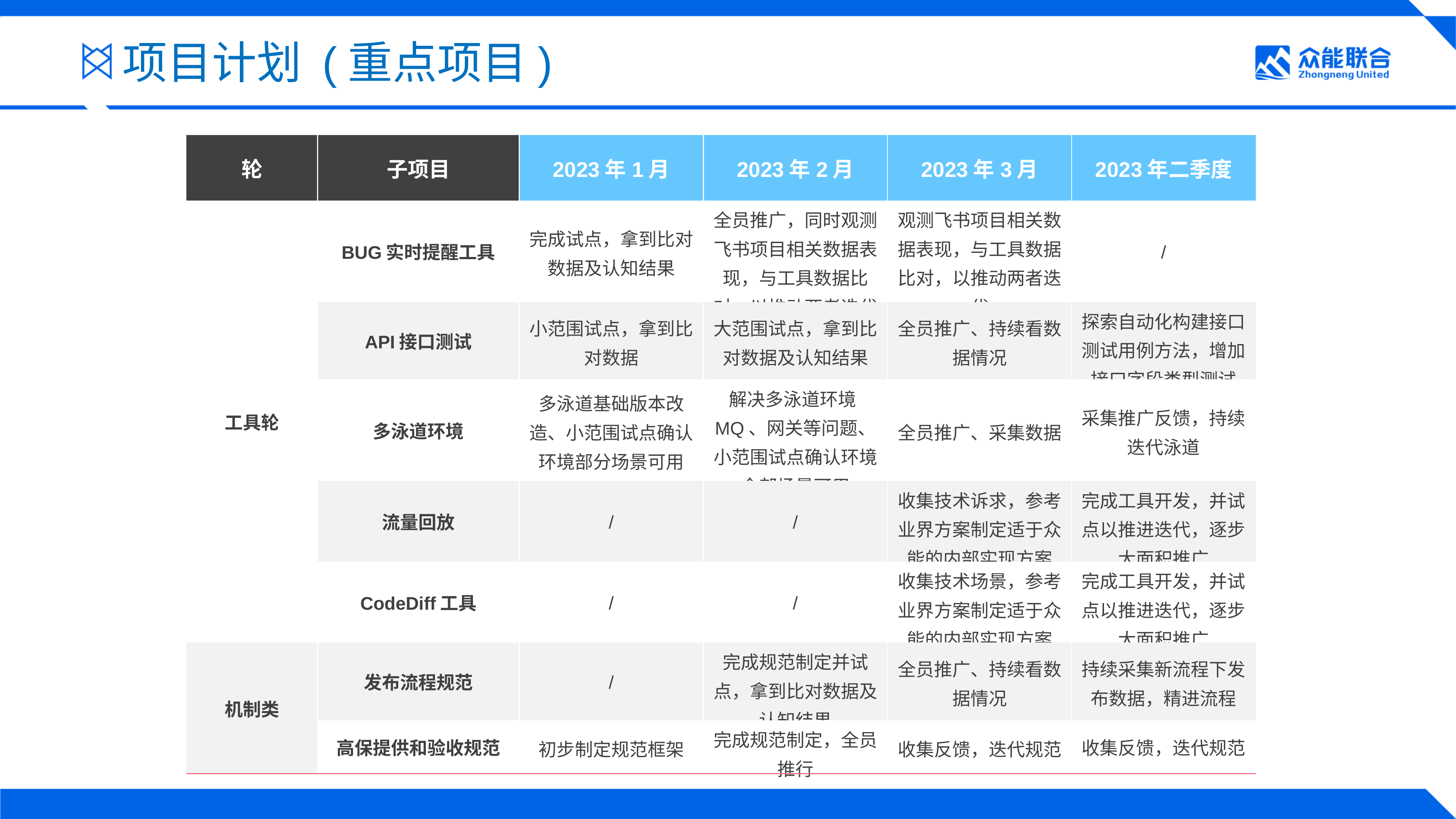

项目计划 (重点项目)
| 轮 | 子项目 | 2023年1月 | 2023年2月 | 2023年3月 | 2023年二季度 |
| --- | --- | --- | --- | --- | --- |
| 工具轮 | BUG实时提醒工具 | 完成试点，拿到比对数据及认知结果 | 全员推广，同时观测飞书项目相关数据表现，与工具数据比对，以推动两者迭代 | 观测飞书项目相关数据表现，与工具数据比对，以推动两者迭代 | / |
|  | API接口测试 | 小范围试点，拿到比对数据 | 大范围试点，拿到比对数据及认知结果 | 全员推广、持续看数据情况 | 探索自动化构建接口测试用例方法，增加接口字段类型测试 |
|  | 多泳道环境 | 多泳道基础版本改造、小范围试点确认环境部分场景可用 | 解决多泳道环境MQ、网关等问题、小范围试点确认环境全部场景可用 | 全员推广、采集数据 | 采集推广反馈，持续迭代泳道 |
|  | 流量回放 | / | / | 收集技术诉求，参考业界方案制定适于众能的内部实现方案 | 完成工具开发，并试点以推进迭代，逐步大面积推广 |
|  | CodeDiff工具 | / | / | 收集技术场景，参考业界方案制定适于众能的内部实现方案 | 完成工具开发，并试点以推进迭代，逐步大面积推广 |
| 机制类 | 发布流程规范 | / | 完成规范制定并试点，拿到比对数据及认知结果 | 全员推广、持续看数据情况 | 持续采集新流程下发布数据，精进流程 |
|  | 高保提供和验收规范 | 初步制定规范框架 | 完成规范制定，全员推行 | 收集反馈，迭代规范 | 收集反馈，迭代规范 |